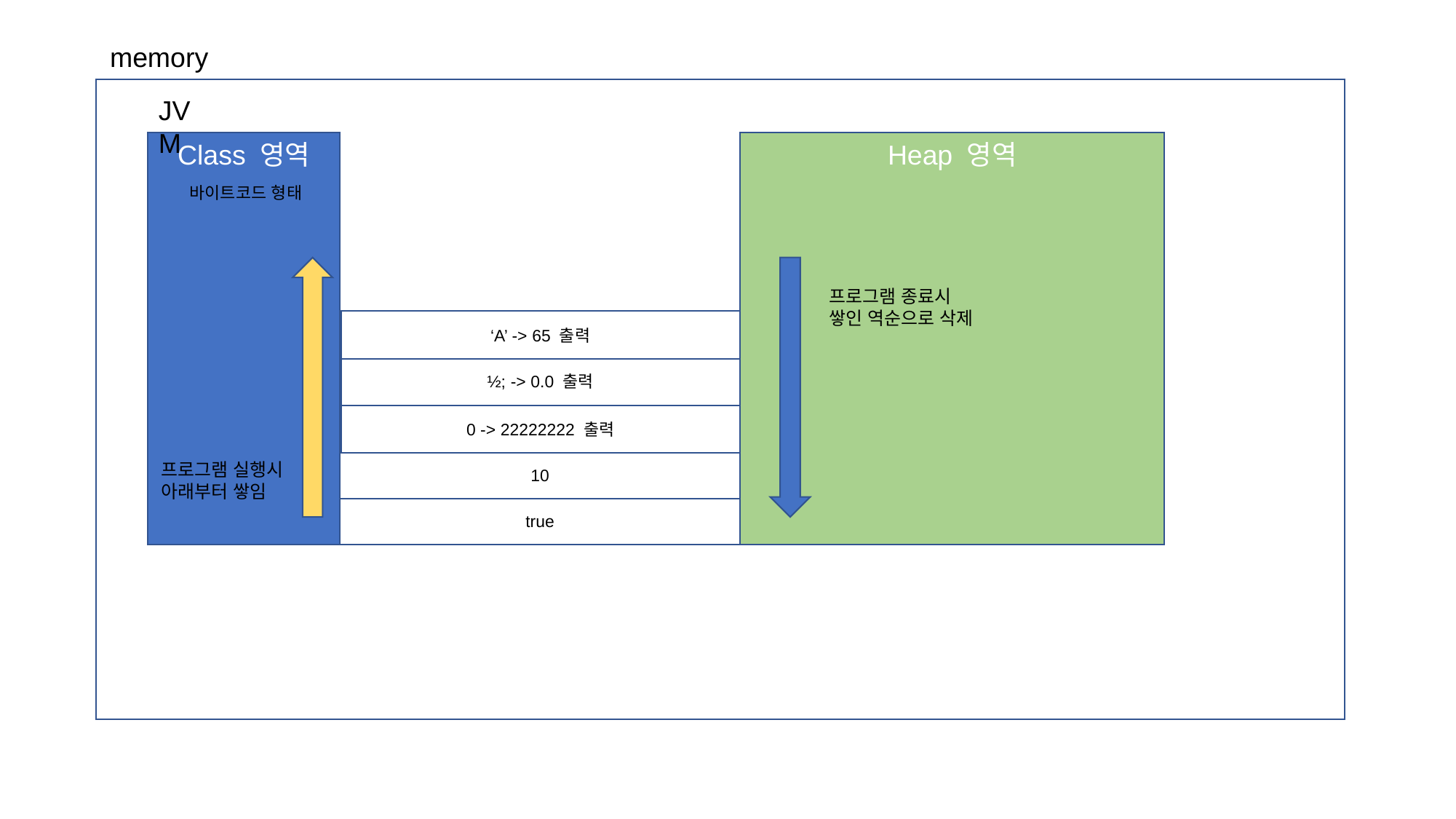

memory

JVM
Heap 영역
Class 영역
바이트코드 형태

프로그램 종료시
쌓인 역순으로 삭제
‘A’ -> 65 출력
½; -> 0.0 출력
0 -> 22222222 출력
10
프로그램 실행시
아래부터 쌓임
true